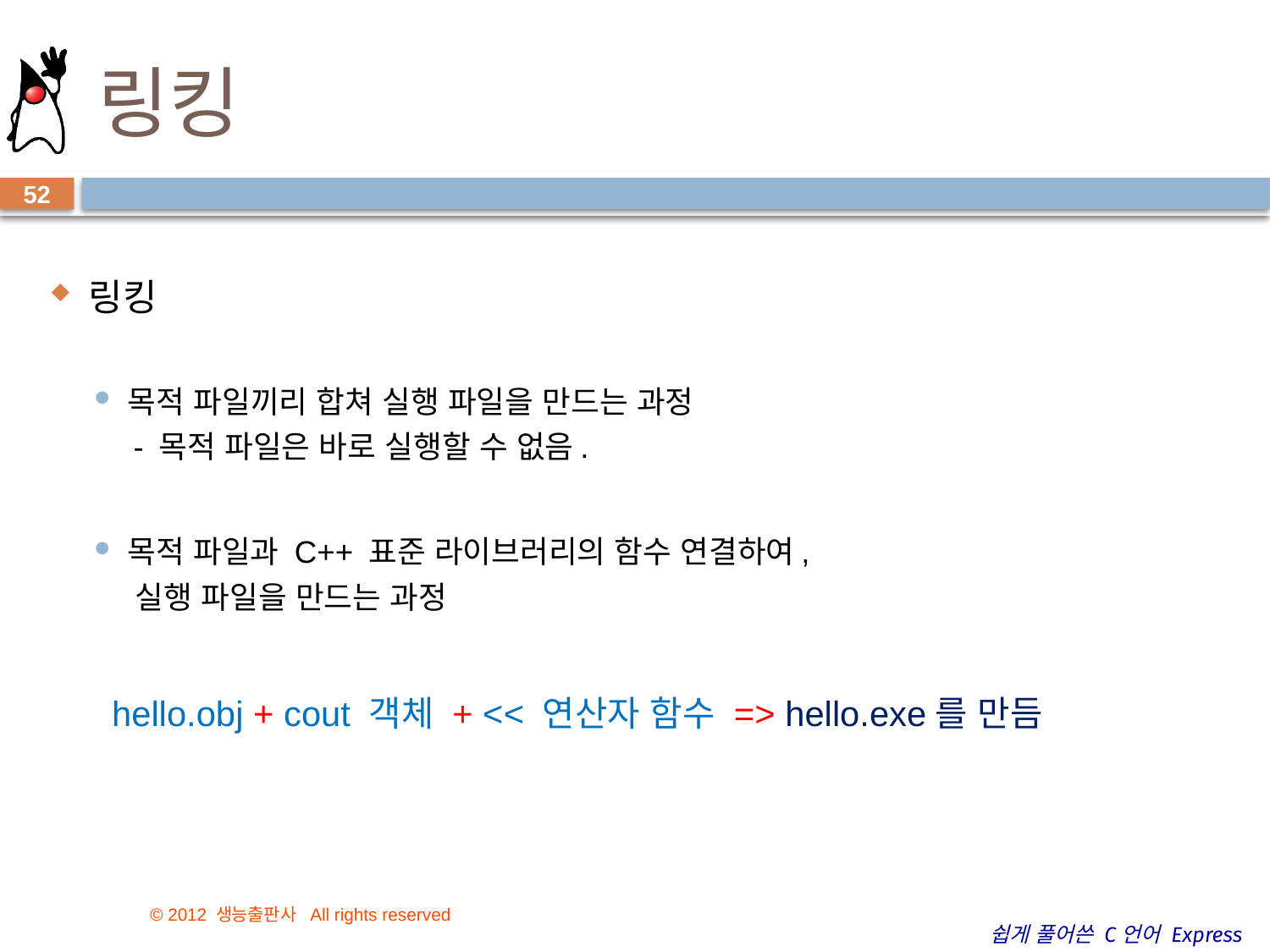

# 링킹
52
링킹

목적 파일끼리 합쳐 실행 파일을 만드는 과정
- 목적 파일은 바로 실행할 수 없음.

목적 파일과 C++ 표준 라이브러리의 함수 연결하여,
    실행 파일을 만드는 과정
hello.obj + cout 객체 + << 연산자 함수 => hello.exe를 만듬